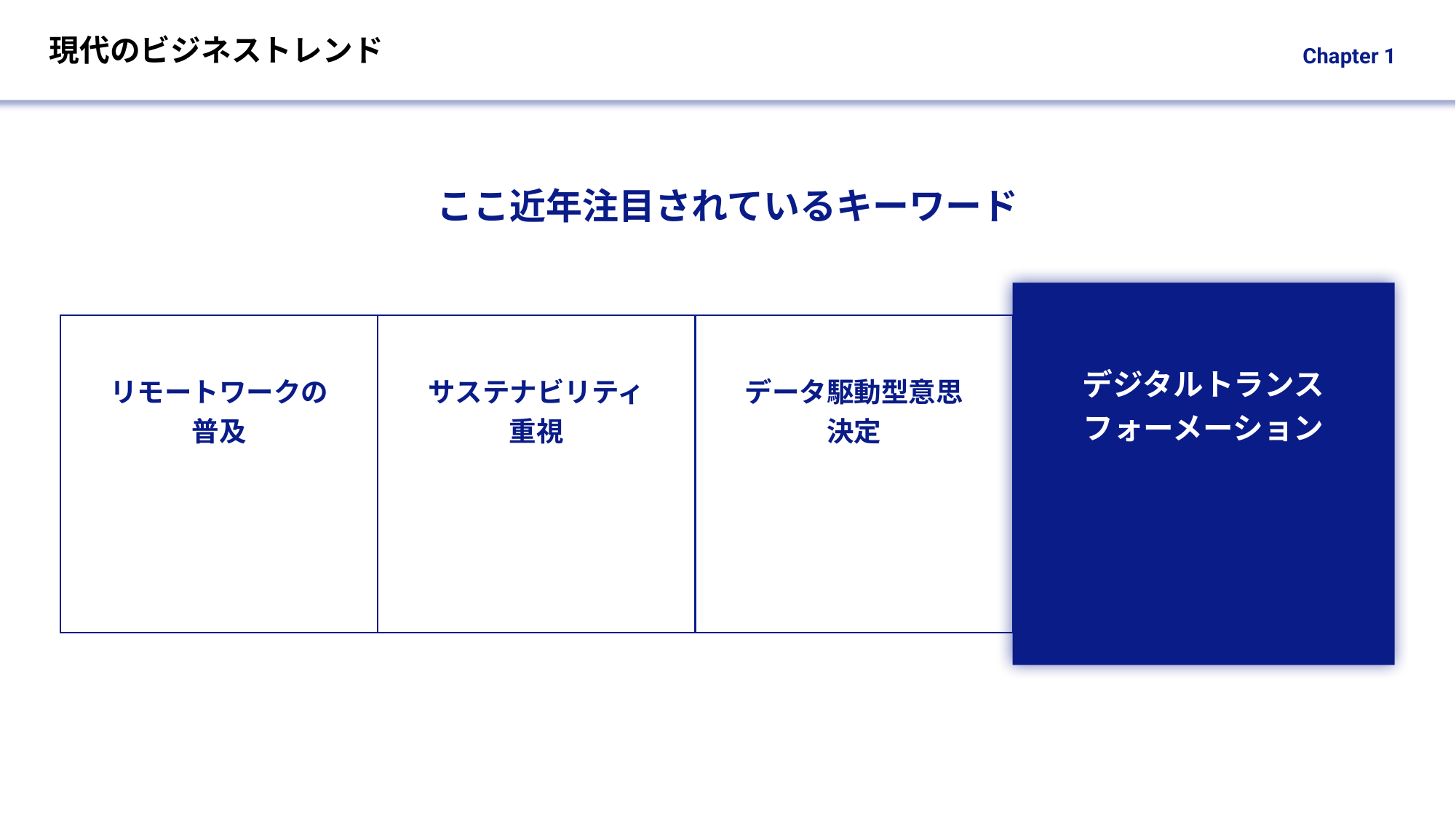

現代のビジネストレンド
Chapter 1
ここ近年注目されているキーワード

デジタルトランスフォーメーション
リモートワークの普及
サステナビリティ重視
データ駆動型意思決定